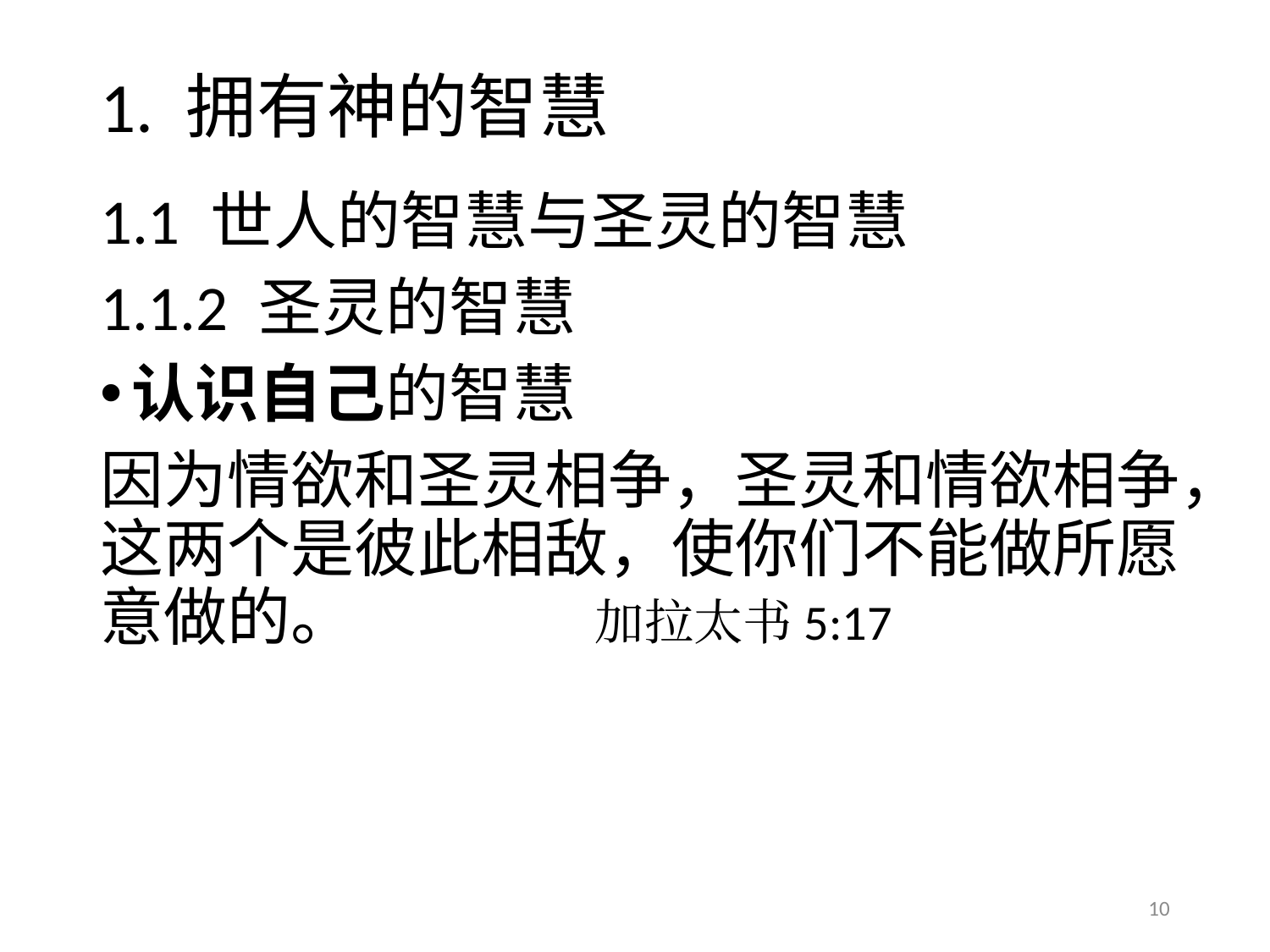

# 1. 拥有神的智慧
1.1 世人的智慧与圣灵的智慧
1.1.2 圣灵的智慧
认识自己的智慧
因为情欲和圣灵相争，圣灵和情欲相争，这两个是彼此相敌，使你们不能做所愿意做的。                 加拉太书5:17
10